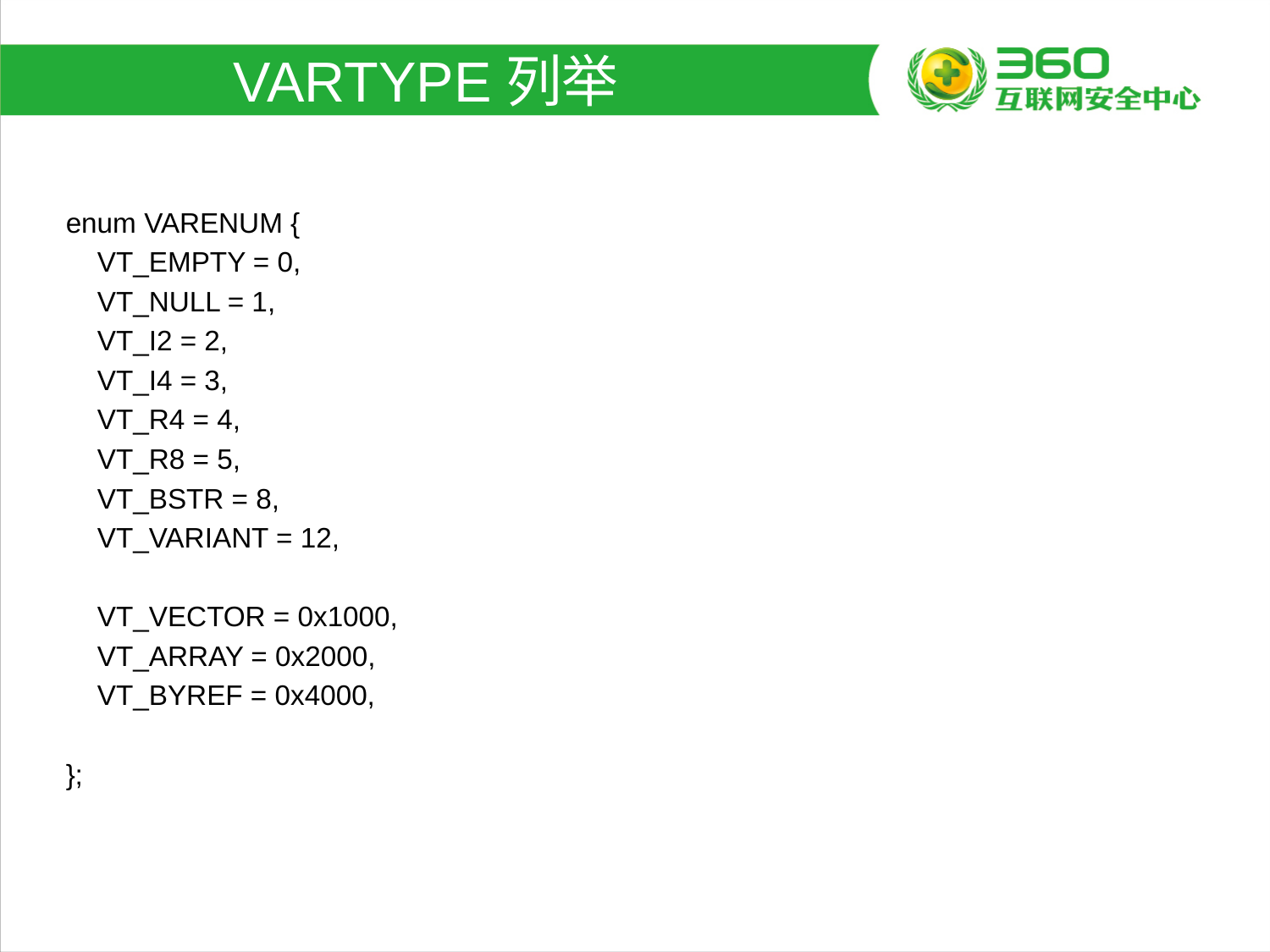

# VARTYPE列举

enum VARENUM {
    VT_EMPTY = 0,
    VT_NULL = 1,
    VT_I2 = 2,
    VT_I4 = 3,
    VT_R4 = 4,
    VT_R8 = 5,
    VT_BSTR = 8,
    VT_VARIANT = 12,

    VT_VECTOR = 0x1000,
    VT_ARRAY = 0x2000,
    VT_BYREF = 0x4000,

};